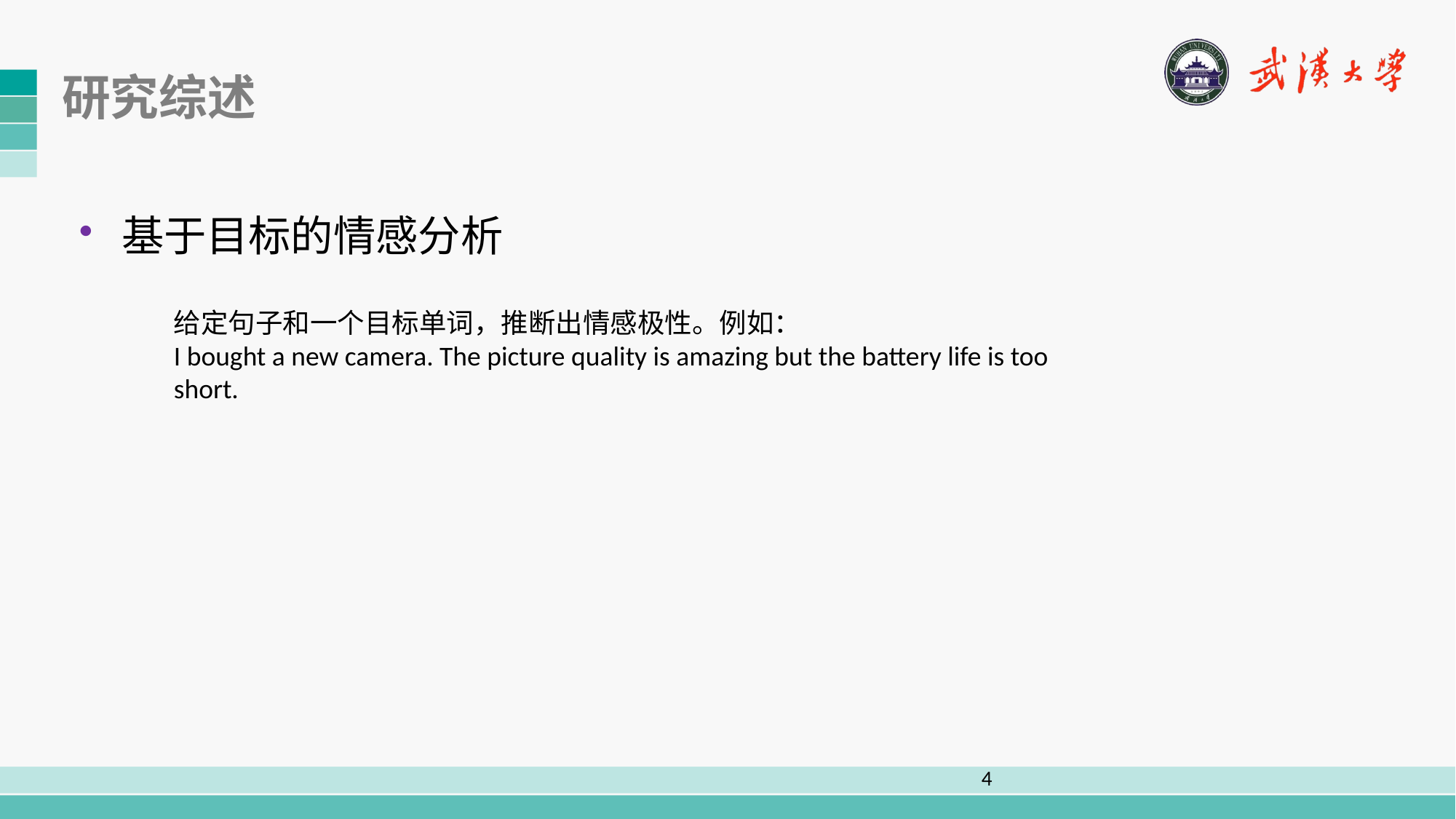

# 研究综述

基于目标的情感分析
给定句子和一个目标单词，推断出情感极性。例如：
I bought a new camera. The picture quality is amazing but the battery life is too short.
4